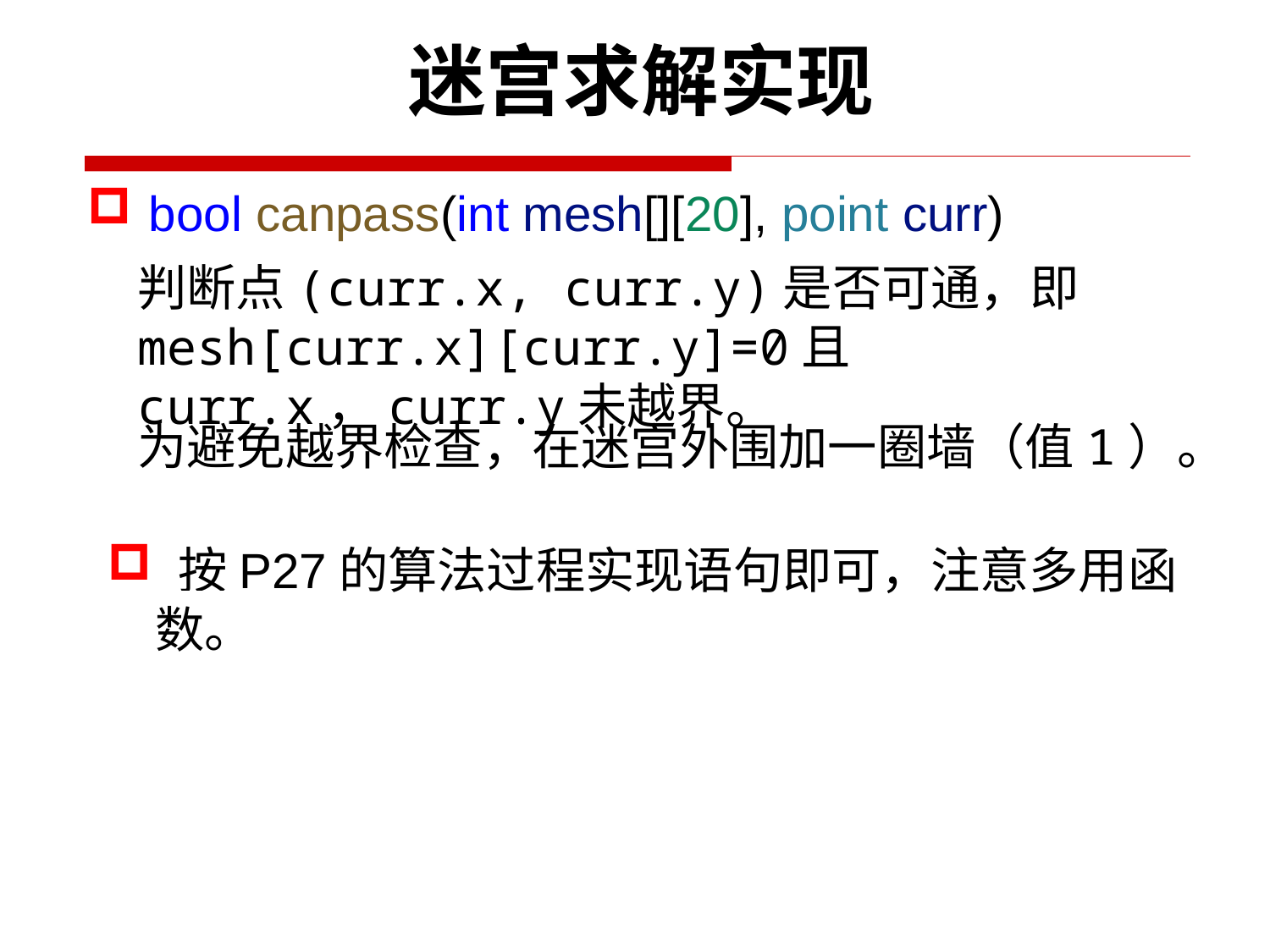

迷宫求解实现
 bool canpass(int mesh[][20], point curr)
判断点(curr.x, curr.y)是否可通，即mesh[curr.x][curr.y]=0且curr.x，curr.y未越界。
为避免越界检查，在迷宫外围加一圈墙（值1）。
 按P27的算法过程实现语句即可，注意多用函数。